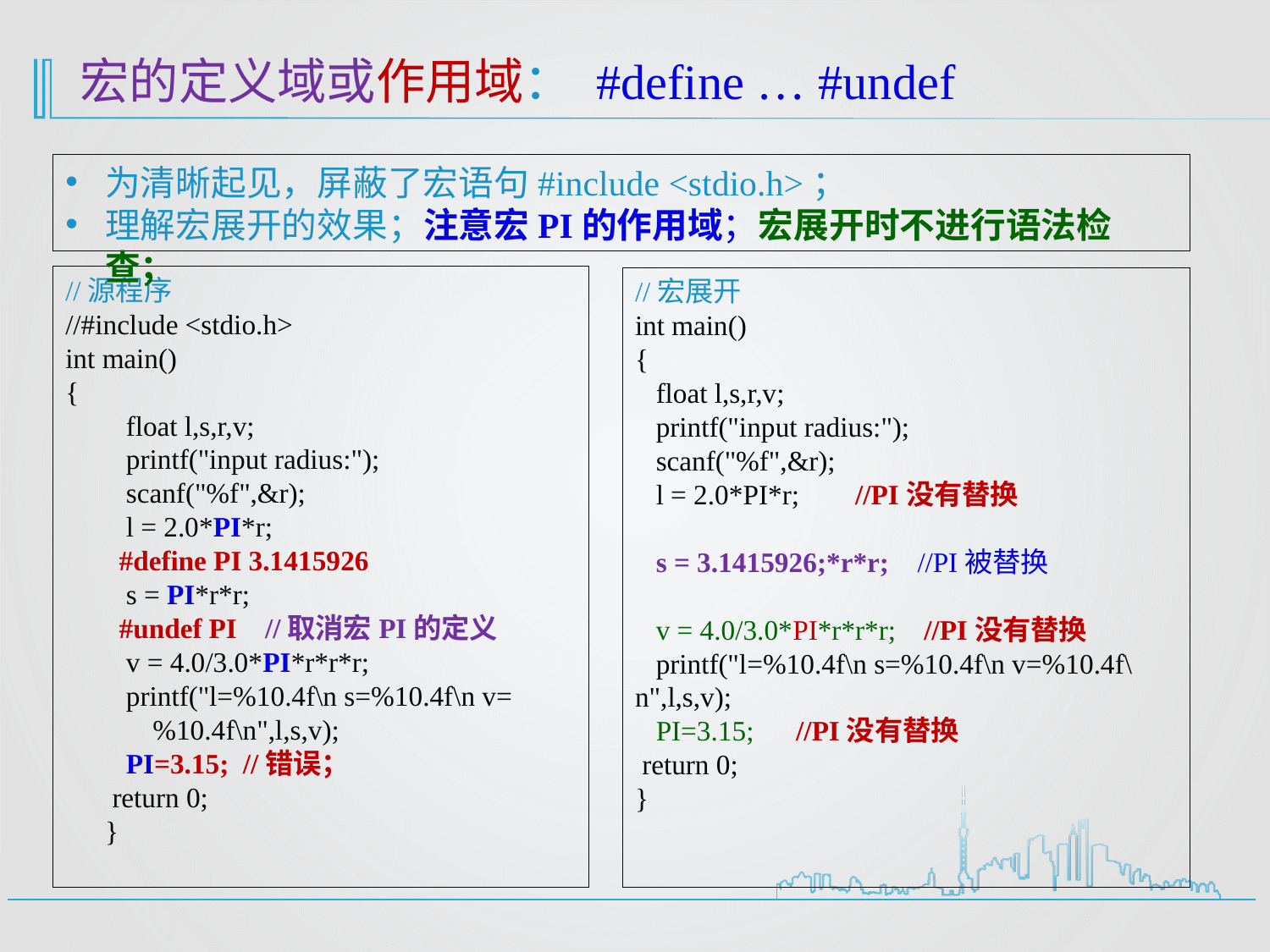

# 宏的定义域或作用域： #define … #undef
为清晰起见，屏蔽了宏语句#include <stdio.h>；
理解宏展开的效果；注意宏PI的作用域；宏展开时不进行语法检查；
//源程序
//#include <stdio.h>
int main()
{
   float l,s,r,v;
   printf("input radius:");
   scanf("%f",&r);
   l = 2.0*PI*r;
  #define PI 3.1415926
   s = PI*r*r;
  #undef PI    //取消宏PI的定义
   v = 4.0/3.0*PI*r*r*r;
   printf("l=%10.4f\n s=%10.4f\n v=%10.4f\n",l,s,v);
   PI=3.15;  //错误；
 return 0;
}
//宏展开
int main()
{
   float l,s,r,v;
   printf("input radius:");
   scanf("%f",&r);
   l = 2.0*PI*r;        //PI没有替换

   s = 3.1415926;*r*r;    //PI被替换

   v = 4.0/3.0*PI*r*r*r;    //PI没有替换
   printf("l=%10.4f\n s=%10.4f\n v=%10.4f\n",l,s,v);
   PI=3.15;      //PI没有替换
 return 0;
}